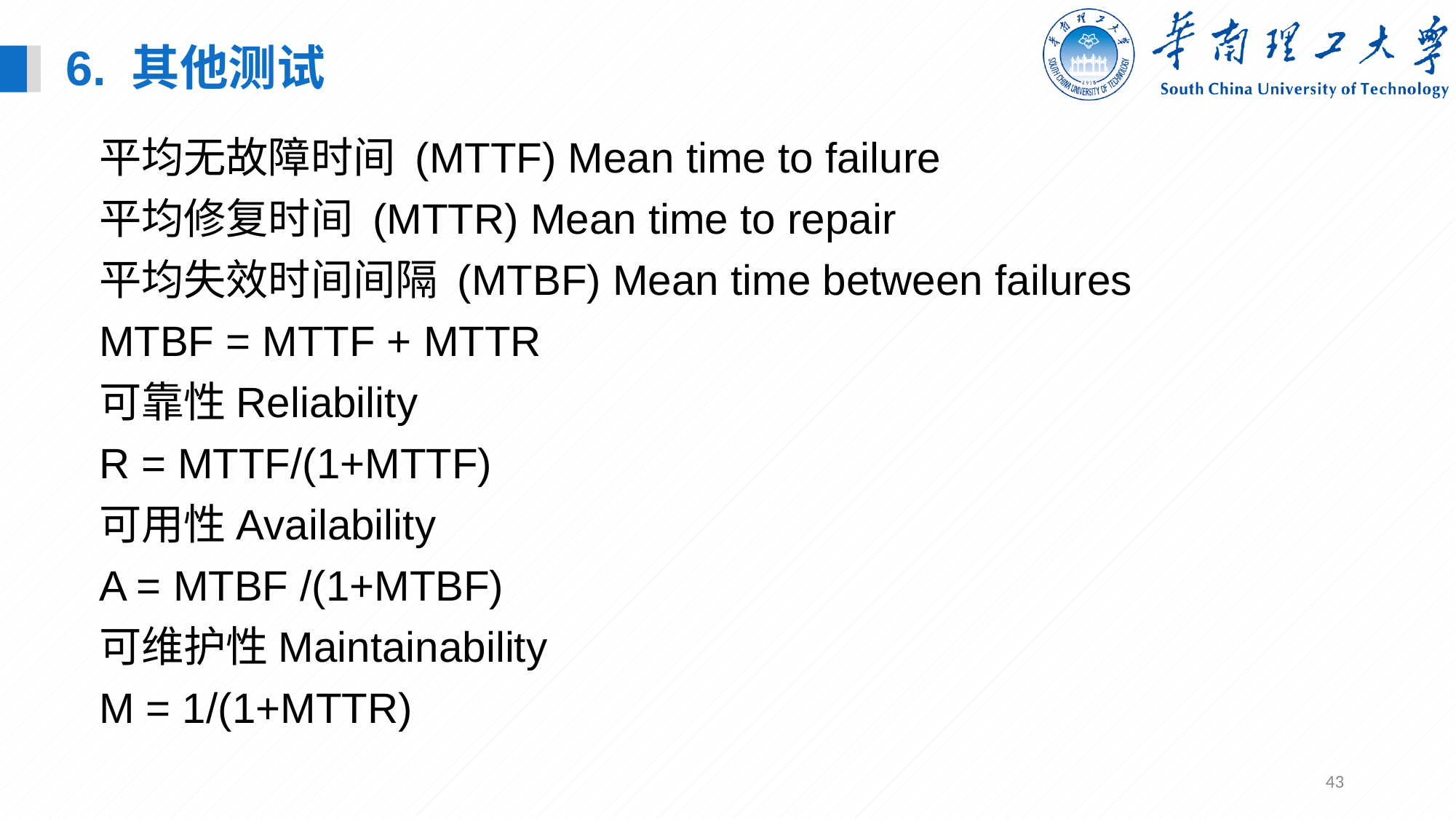

6. 其他测试
平均无故障时间 (MTTF) Mean time to failure
平均修复时间 (MTTR) Mean time to repair
平均失效时间间隔 (MTBF) Mean time between failures
MTBF = MTTF + MTTR
可靠性Reliability
R = MTTF/(1+MTTF)
可用性Availability
A = MTBF /(1+MTBF)
可维护性Maintainability
M = 1/(1+MTTR)
43